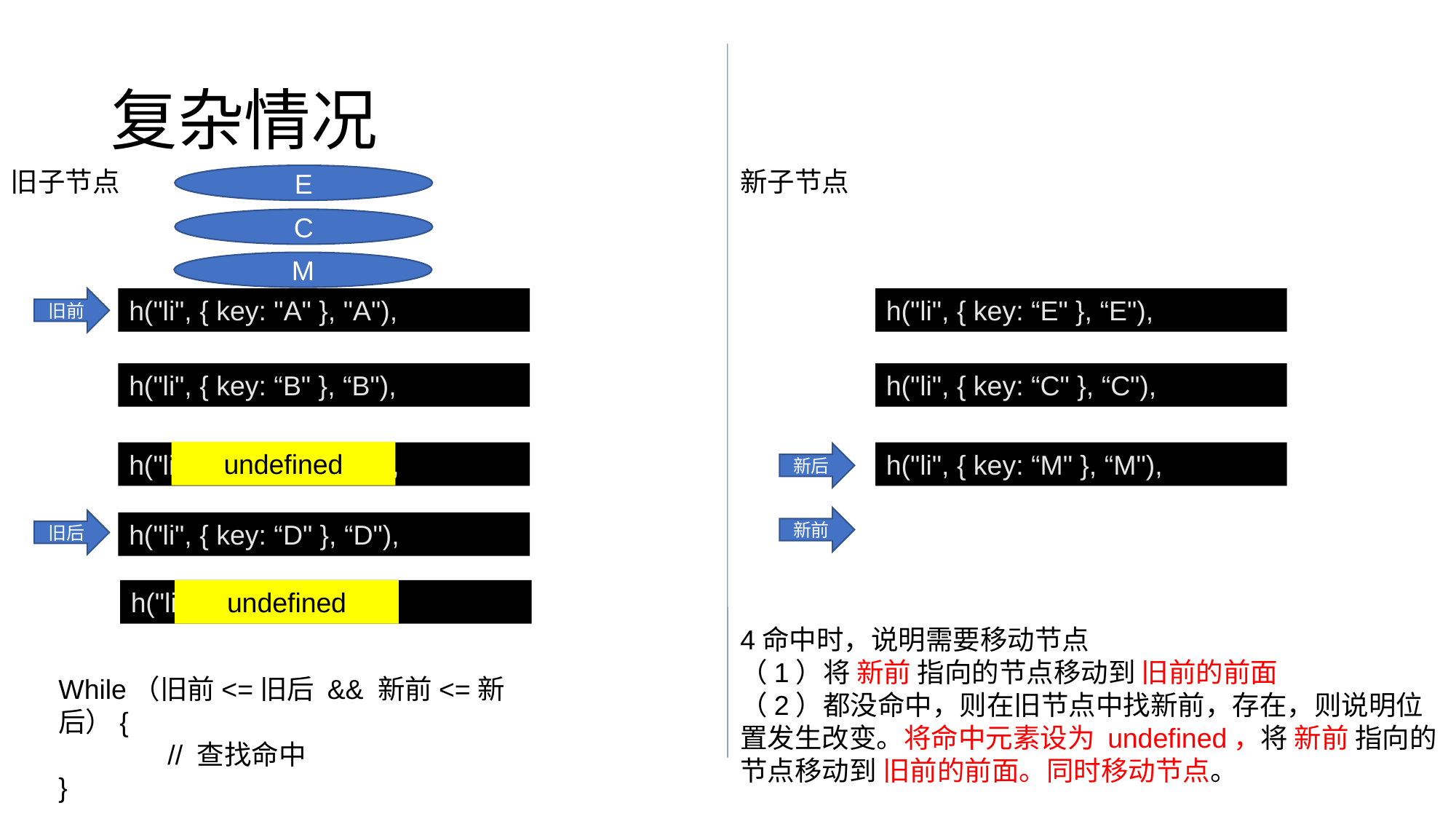

# 复杂情况
新子节点
旧子节点
E
C
M
旧前
h("li", { key: "A" }, "A"),
h("li", { key: “E" }, “E"),
h("li", { key: “B" }, “B"),
h("li", { key: “C" }, “C"),
undefined
h("li", { key: “C" }, “C"),
h("li", { key: “M" }, “M"),
新后
新前
旧后
h("li", { key: “D" }, “D"),
h("li", { key: “E" }, “E"),
undefined
4命中时，说明需要移动节点
（1）将 新前 指向的节点移动到 旧前的前面
（2）都没命中，则在旧节点中找新前，存在，则说明位置发生改变。将命中元素设为 undefined，将 新前 指向的节点移动到 旧前的前面。同时移动节点。

While（旧前<=旧后 && 新前<=新后）{
	// 查找命中
}